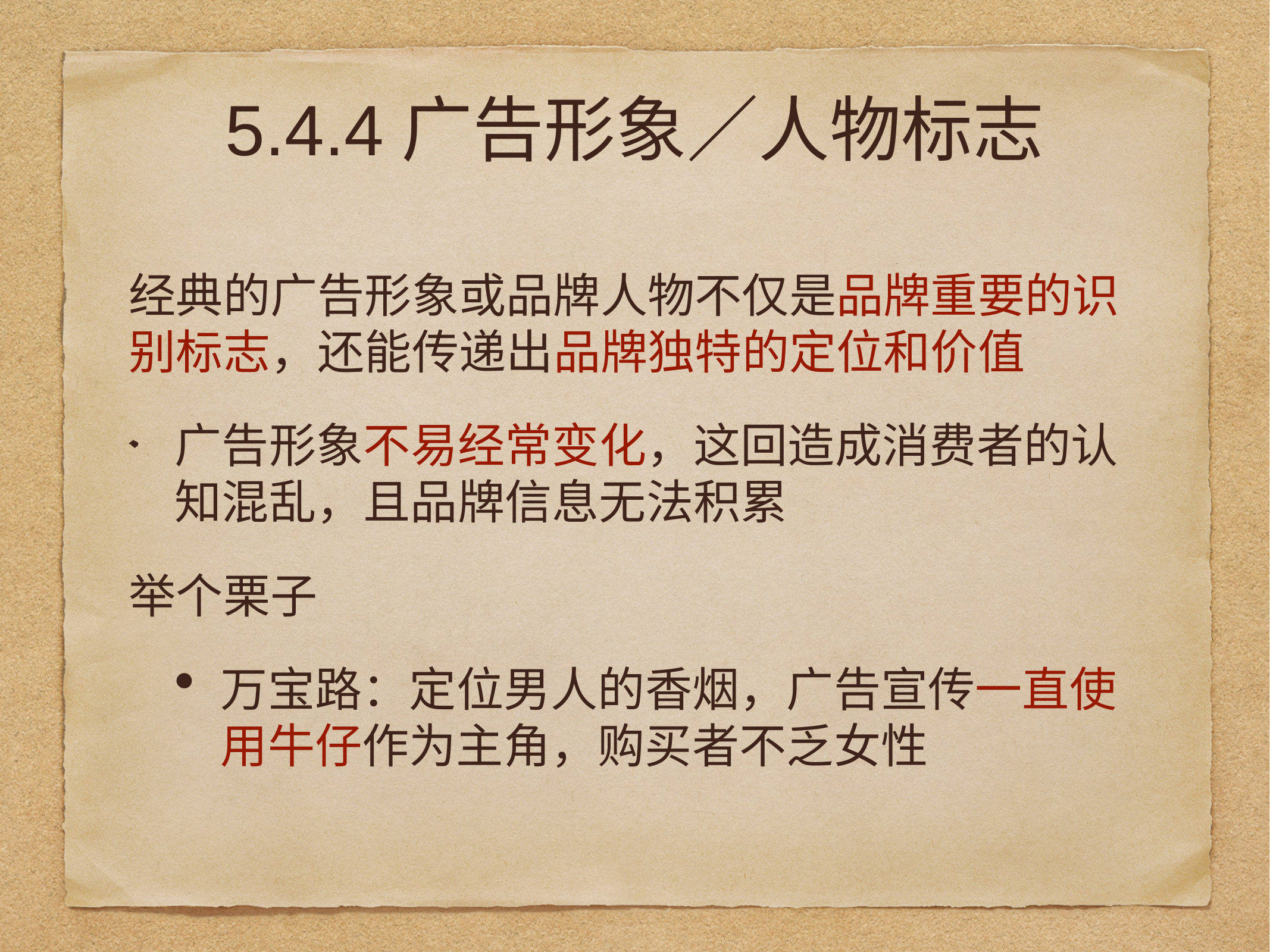

# 5.4.4广告形象／人物标志
经典的广告形象或品牌人物不仅是品牌重要的识别标志，还能传递出品牌独特的定位和价值
广告形象不易经常变化，这回造成消费者的认知混乱，且品牌信息无法积累
举个栗子
万宝路：定位男人的香烟，广告宣传一直使用牛仔作为主角，购买者不乏女性